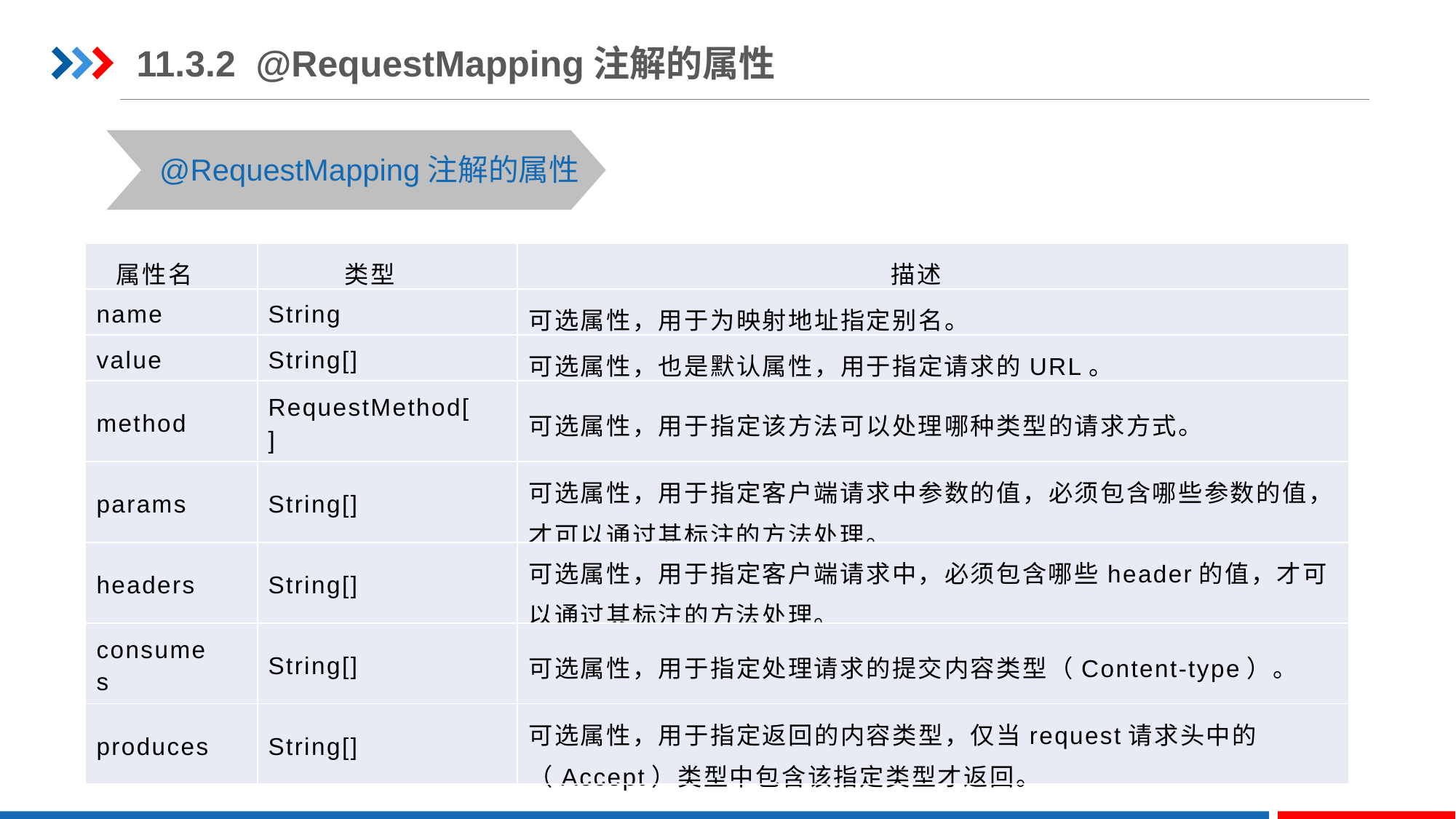

11.3.2  @RequestMapping注解的属性

@RequestMapping注解的属性
| 属性名 | 类型 | 描述 |
| --- | --- | --- |
| name | String | 可选属性，用于为映射地址指定别名。 |
| value | String[] | 可选属性，也是默认属性，用于指定请求的URL。 |
| method | RequestMethod[] | 可选属性，用于指定该方法可以处理哪种类型的请求方式。 |
| params | String[] | 可选属性，用于指定客户端请求中参数的值，必须包含哪些参数的值，才可以通过其标注的方法处理。 |
| headers | String[] | 可选属性，用于指定客户端请求中，必须包含哪些header的值，才可以通过其标注的方法处理。 |
| consumes | String[] | 可选属性，用于指定处理请求的提交内容类型（Content-type）。 |
| produces | String[] | 可选属性，用于指定返回的内容类型，仅当request请求头中的（Accept）类型中包含该指定类型才返回。 |